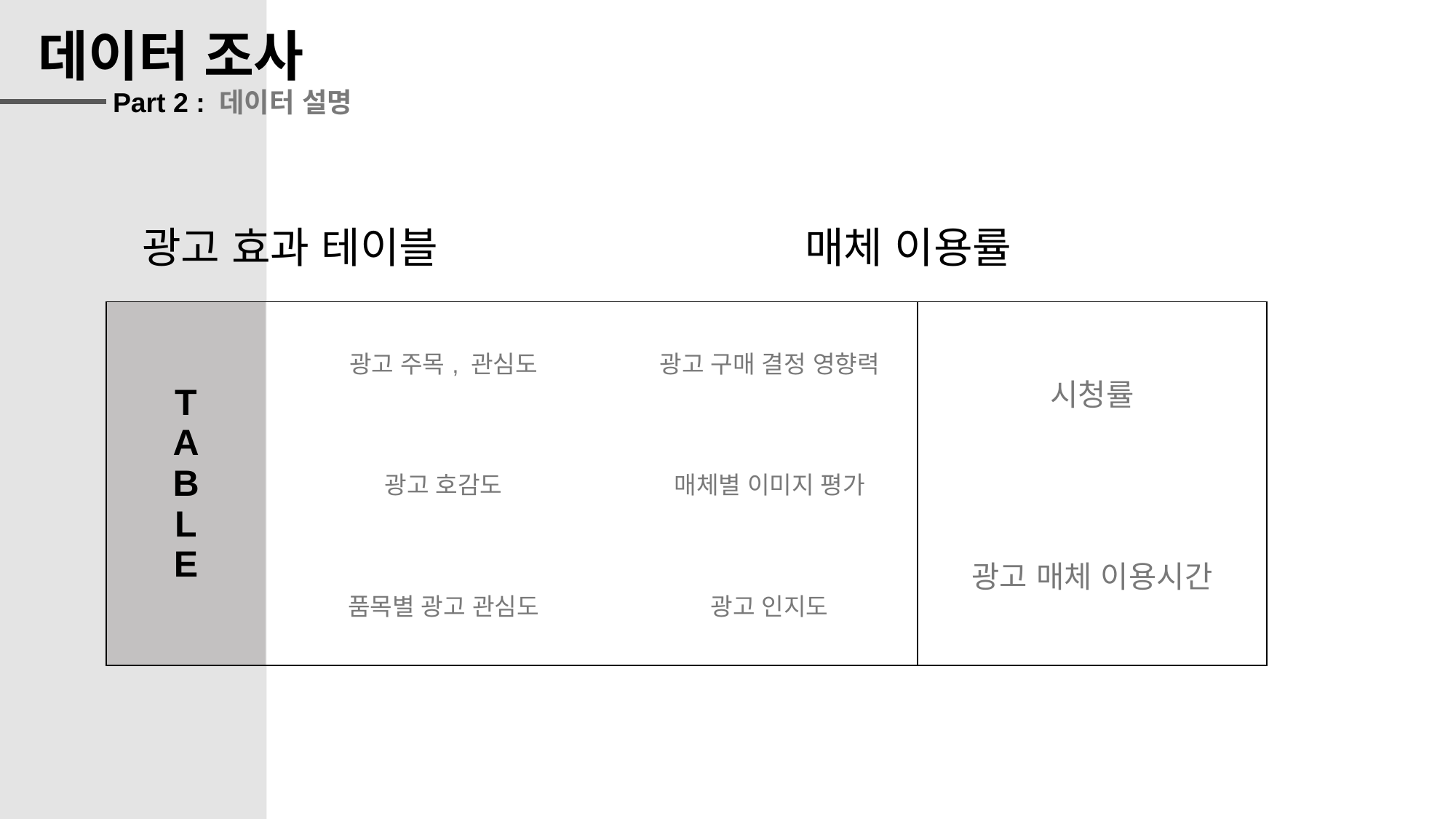

데이터 조사
Part 2 : 데이터 설명
| 광고 효과 테이블 매체 이용률 |  |  |  |
| --- | --- | --- | --- |
| T A B L E | 광고 주목, 관심도 | 광고 구매 결정 영향력 | 시청률 |
|  | 광고 호감도 | 매체별 이미지 평가 |  |
|  |  |  | 광고 매체 이용시간 |
|  | 품목별 광고 관심도 | 광고 인지도 |  |